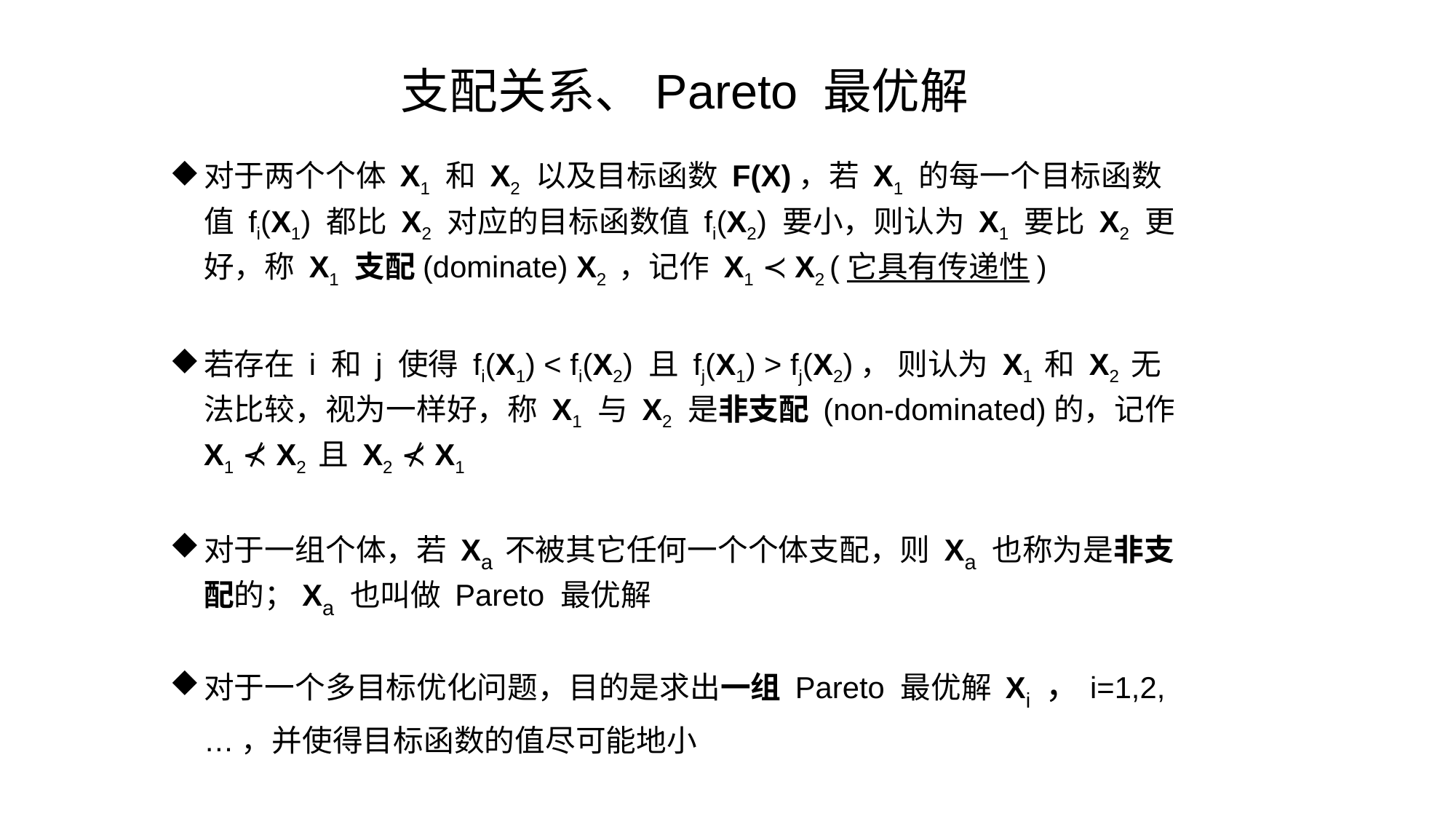

支配关系、Pareto 最优解
对于两个个体 X1 和 X2 以及目标函数 F(X)，若 X1 的每一个目标函数值 fi(X1) 都比 X2 对应的目标函数值 fi(X2) 要小，则认为 X1 要比 X2 更好，称 X1 支配(dominate) X2 ，记作 X1 ≺ X2 (它具有传递性)
若存在 i 和 j 使得 fi(X1) < fi(X2) 且 fj(X1) > fj(X2)， 则认为 X1 和 X2 无法比较，视为一样好，称 X1 与 X2 是非支配 (non-dominated)的，记作 X1 ⊀ X2 且 X2 ⊀ X1
对于一组个体，若 Xa 不被其它任何一个个体支配，则 Xa 也称为是非支配的；Xa 也叫做 Pareto 最优解
对于一个多目标优化问题，目的是求出一组 Pareto 最优解 Xi ，i=1,2,…，并使得目标函数的值尽可能地小